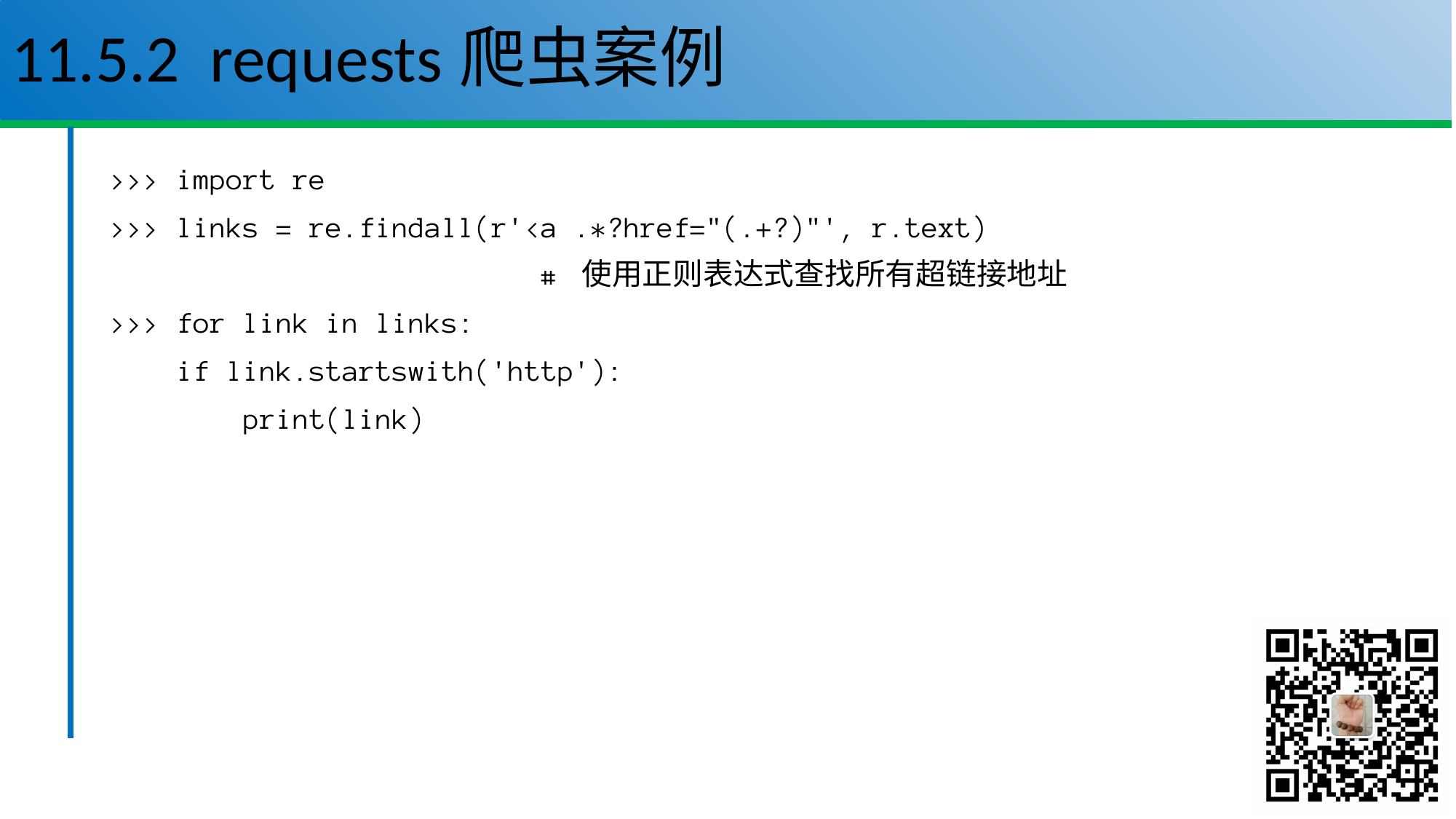

# 11.5.2  requests爬虫案例
>>> import re
>>> links = re.findall(r'<a .*?href="(.+?)"', r.text)
                          # 使用正则表达式查找所有超链接地址
>>> for link in links:
    if link.startswith('http'):
        print(link)
65